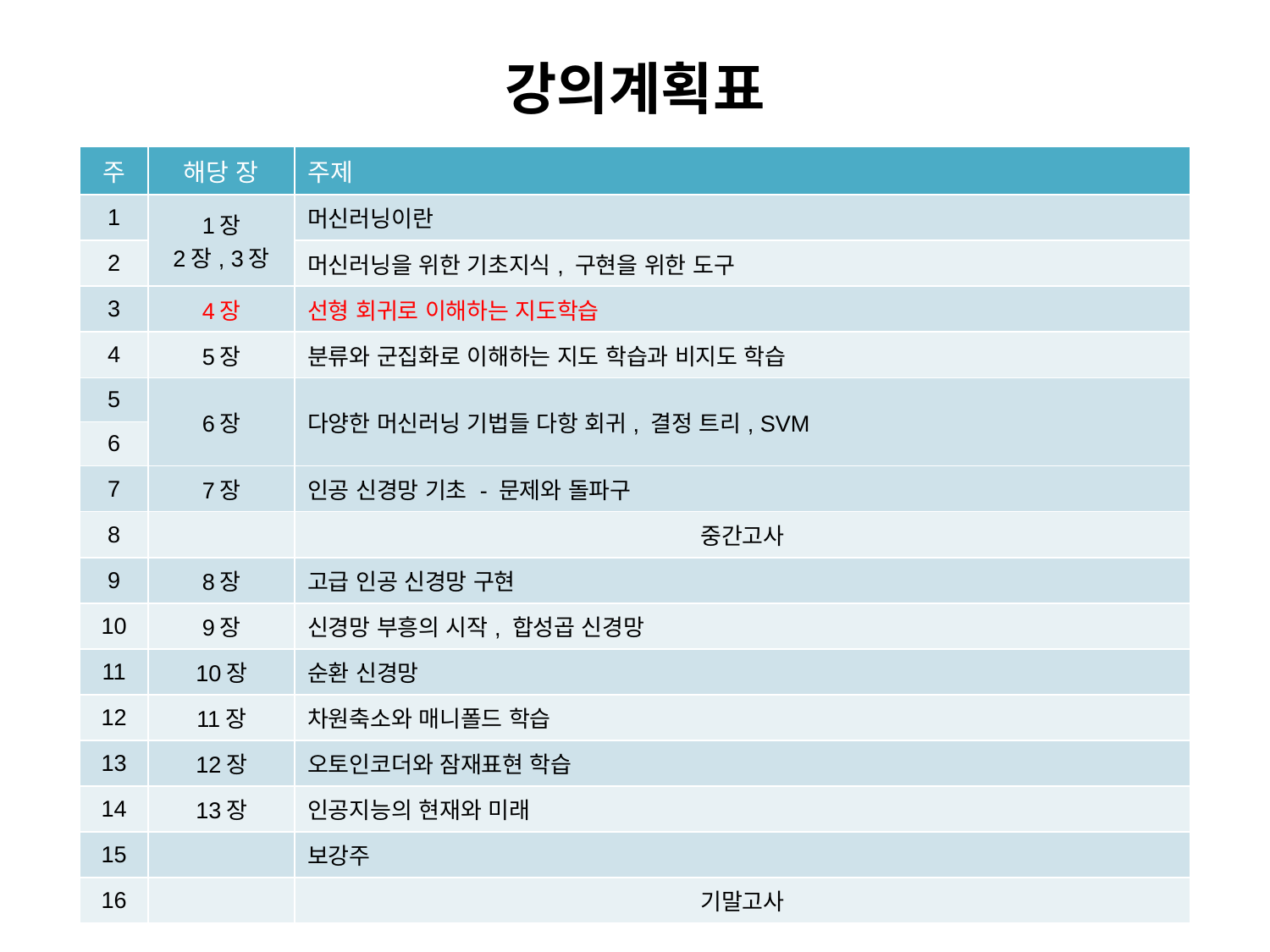

# 강의계획표
| 주 | 해당 장 | 주제 |
| --- | --- | --- |
| 1 | 1장 2장, 3장 | 머신러닝이란 |
| 2 | 2장, 3장 | 머신러닝을 위한 기초지식, 구현을 위한 도구 |
| 3 | 4장 | 선형 회귀로 이해하는 지도학습 |
| 4 | 5장 | 분류와 군집화로 이해하는 지도 학습과 비지도 학습 |
| 5 | 6장 | 다양한 머신러닝 기법들 다항 회귀, 결정 트리, SVM |
| 6 | 6장 |  |
| 7 | 7장 | 인공 신경망 기초 - 문제와 돌파구 |
| 8 |  | 중간고사 |
| 9 | 8장 | 고급 인공 신경망 구현 |
| 10 | 9장 | 신경망 부흥의 시작, 합성곱 신경망 |
| 11 | 10장 | 순환 신경망 |
| 12 | 11장 | 차원축소와 매니폴드 학습 |
| 13 | 12장 | 오토인코더와 잠재표현 학습 |
| 14 | 13장 | 인공지능의 현재와 미래 |
| 15 |  | 보강주 |
| 16 |  | 기말고사 |